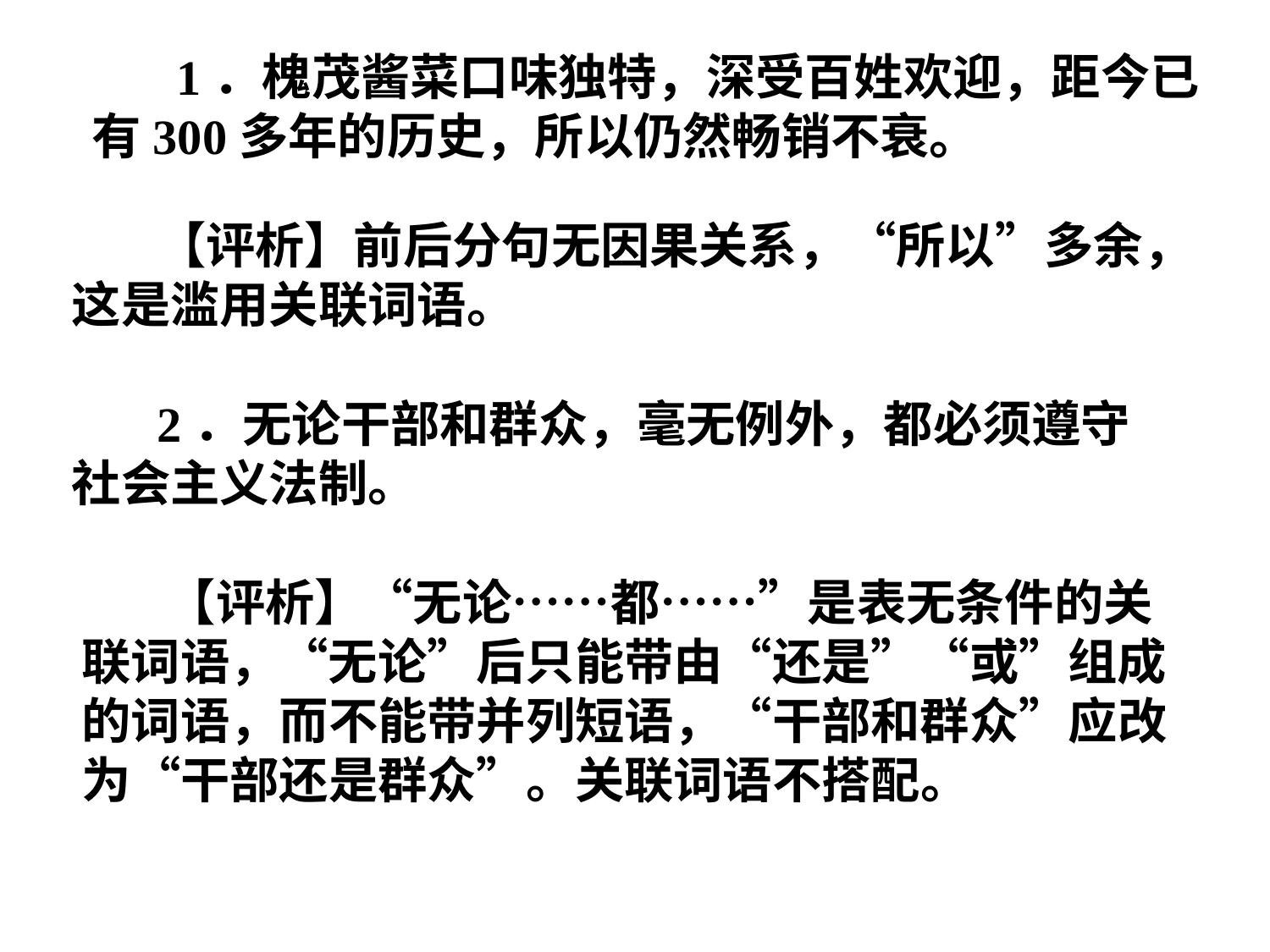

1．槐茂酱菜口味独特，深受百姓欢迎，距今已有300多年的历史，所以仍然畅销不衰。
【评析】前后分句无因果关系，“所以”多余，这是滥用关联词语。
2．无论干部和群众，毫无例外，都必须遵守社会主义法制。
【评析】“无论……都……”是表无条件的关联词语，“无论”后只能带由“还是”“或”组成的词语，而不能带并列短语，“干部和群众”应改为“干部还是群众”。关联词语不搭配。